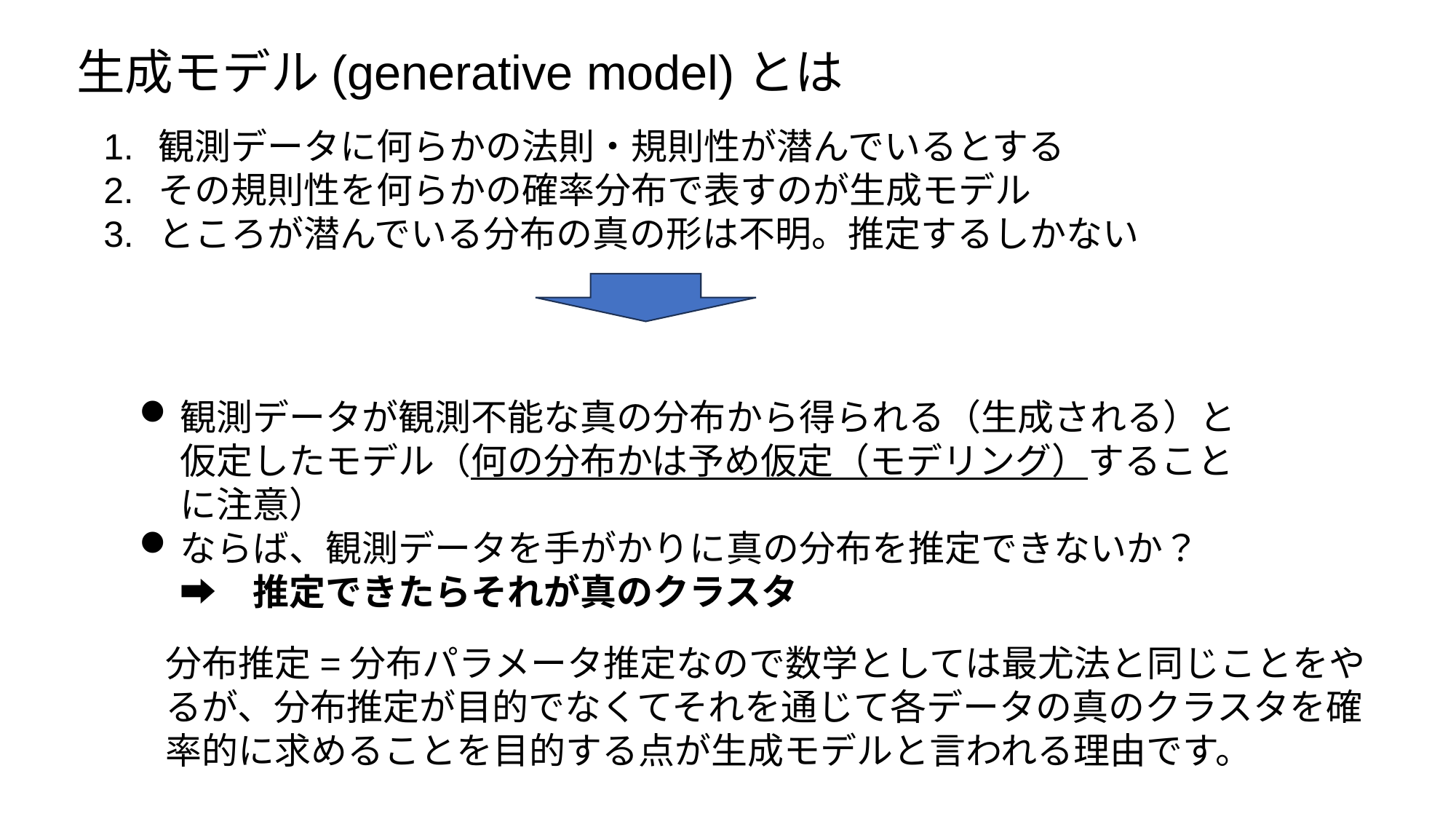

生成モデル(generative model)とは
観測データに何らかの法則・規則性が潜んでいるとする
その規則性を何らかの確率分布で表すのが生成モデル
ところが潜んでいる分布の真の形は不明。推定するしかない

観測データが観測不能な真の分布から得られる（生成される）と仮定したモデル（何の分布かは予め仮定（モデリング）することに注意）
ならば、観測データを手がかりに真の分布を推定できないか？　➡　推定できたらそれが真のクラスタ
分布推定=分布パラメータ推定なので数学としては最尤法と同じことをやるが、分布推定が目的でなくてそれを通じて各データの真のクラスタを確率的に求めることを目的する点が生成モデルと言われる理由です。